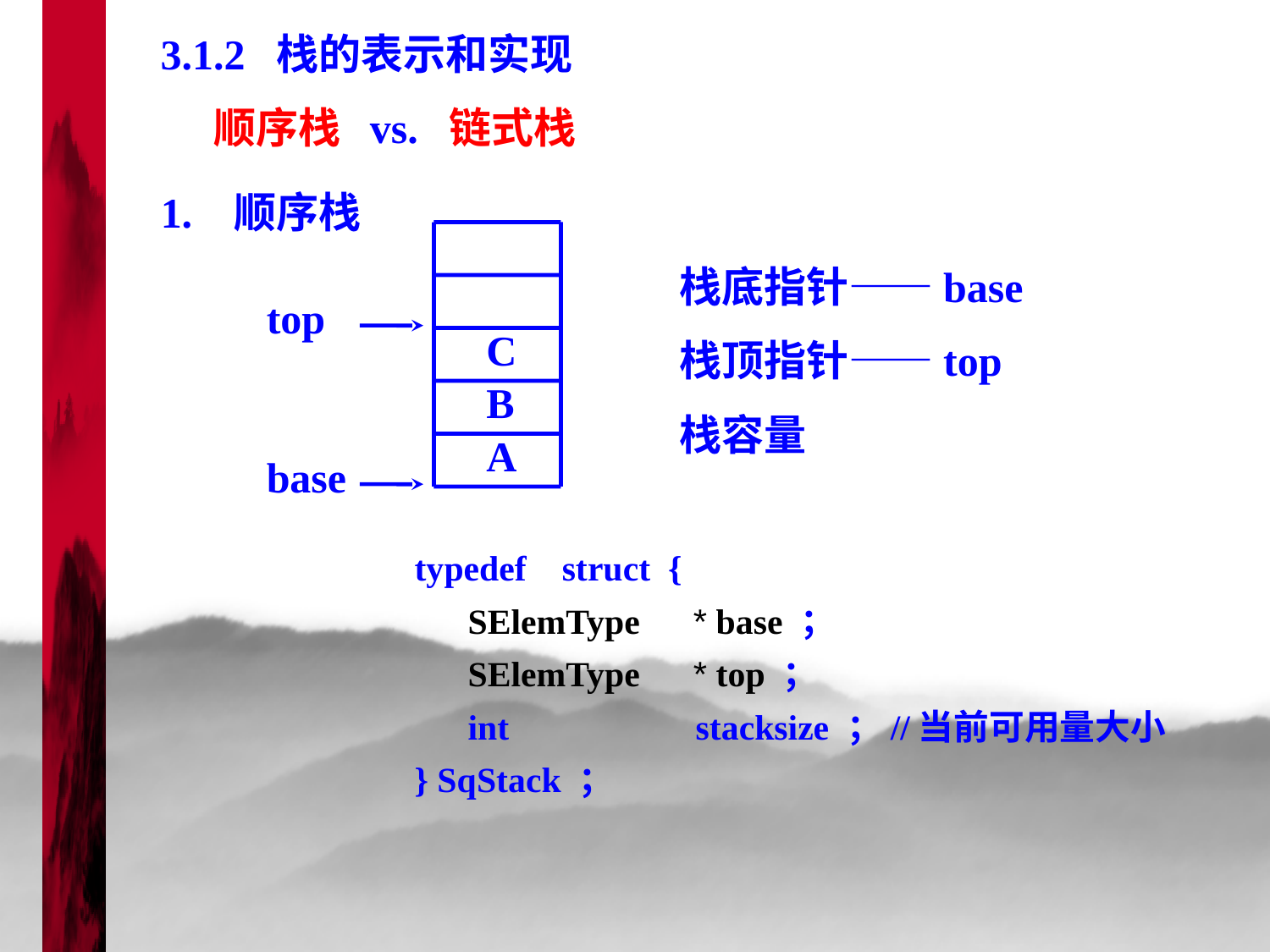

3.1.2  栈的表示和实现
顺序栈  vs.  链式栈
1.   顺序栈

top
C

B

A

base

栈底指针——base
栈顶指针——top
栈容量
typedef    struct  {
      SElemType      * base ；
      SElemType      * top ；
      int                     stacksize ；//当前可用量大小
} SqStack ；